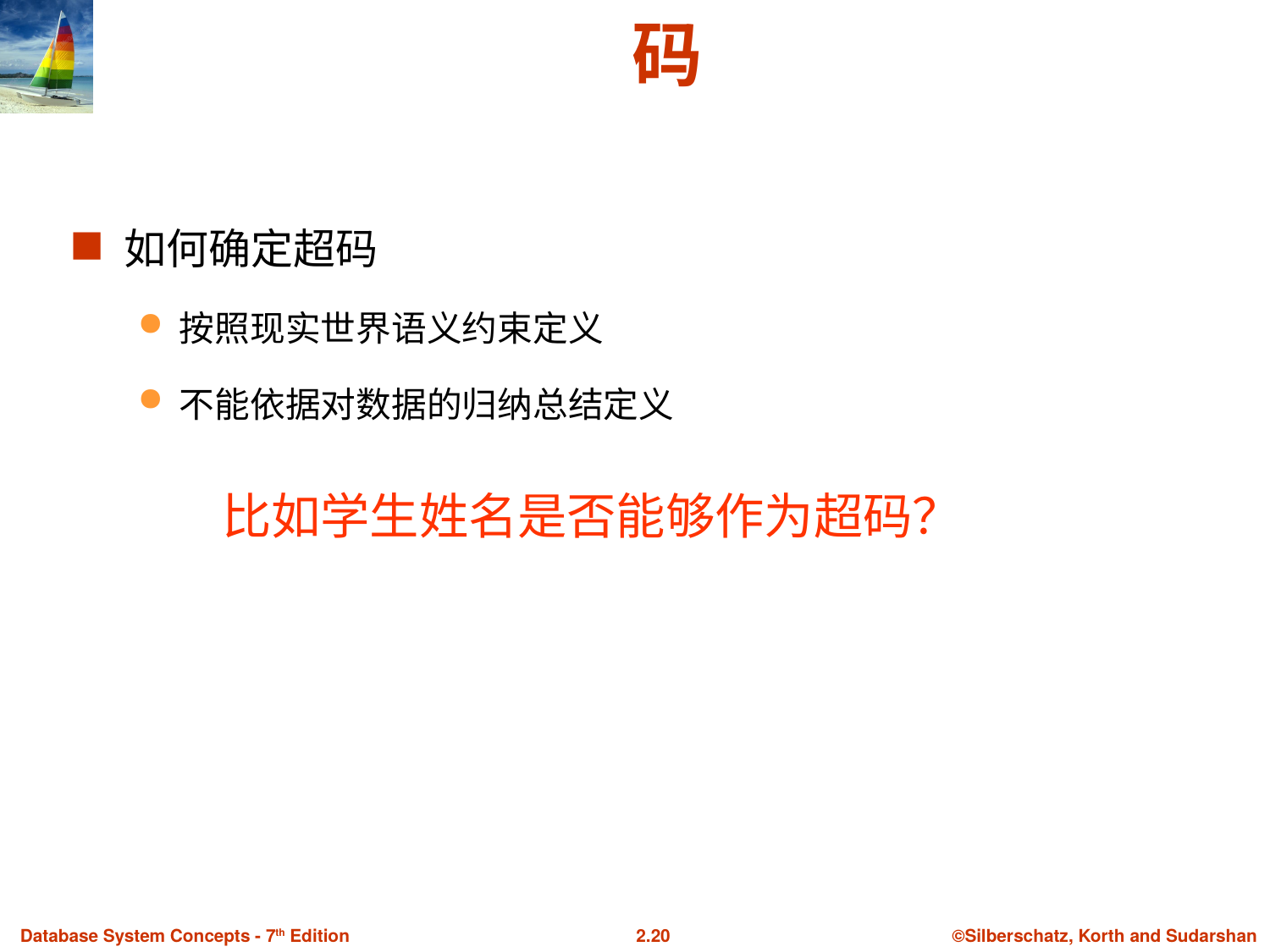

# 码
如何确定超码
按照现实世界语义约束定义
不能依据对数据的归纳总结定义

比如学生姓名是否能够作为超码？